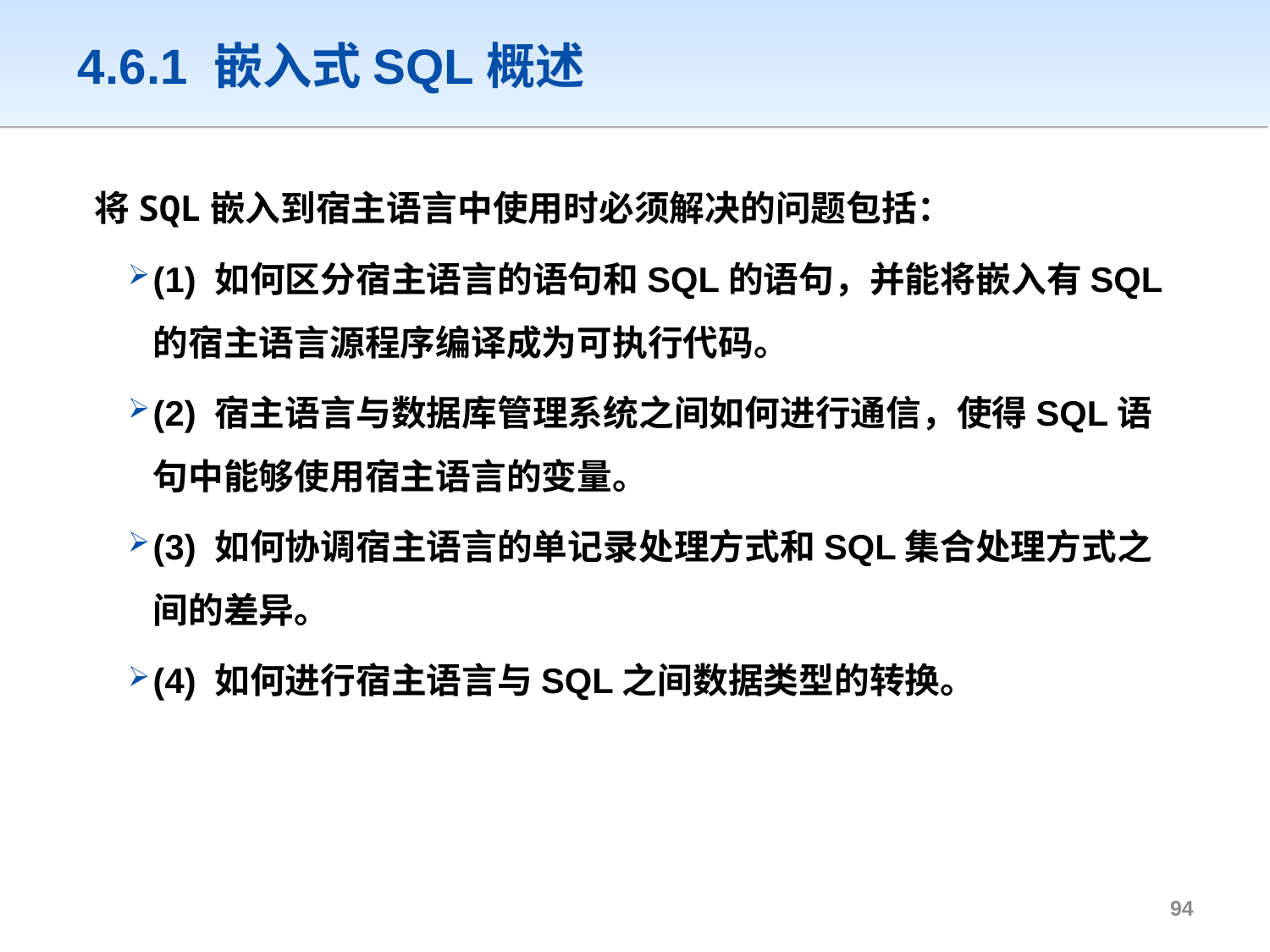

# 4.6.1 嵌入式SQL概述
 将SQL嵌入到宿主语言中使用时必须解决的问题包括：
(1) 如何区分宿主语言的语句和SQL的语句，并能将嵌入有SQL的宿主语言源程序编译成为可执行代码。
(2) 宿主语言与数据库管理系统之间如何进行通信，使得SQL语句中能够使用宿主语言的变量。
(3) 如何协调宿主语言的单记录处理方式和SQL集合处理方式之间的差异。
(4) 如何进行宿主语言与SQL之间数据类型的转换。

94